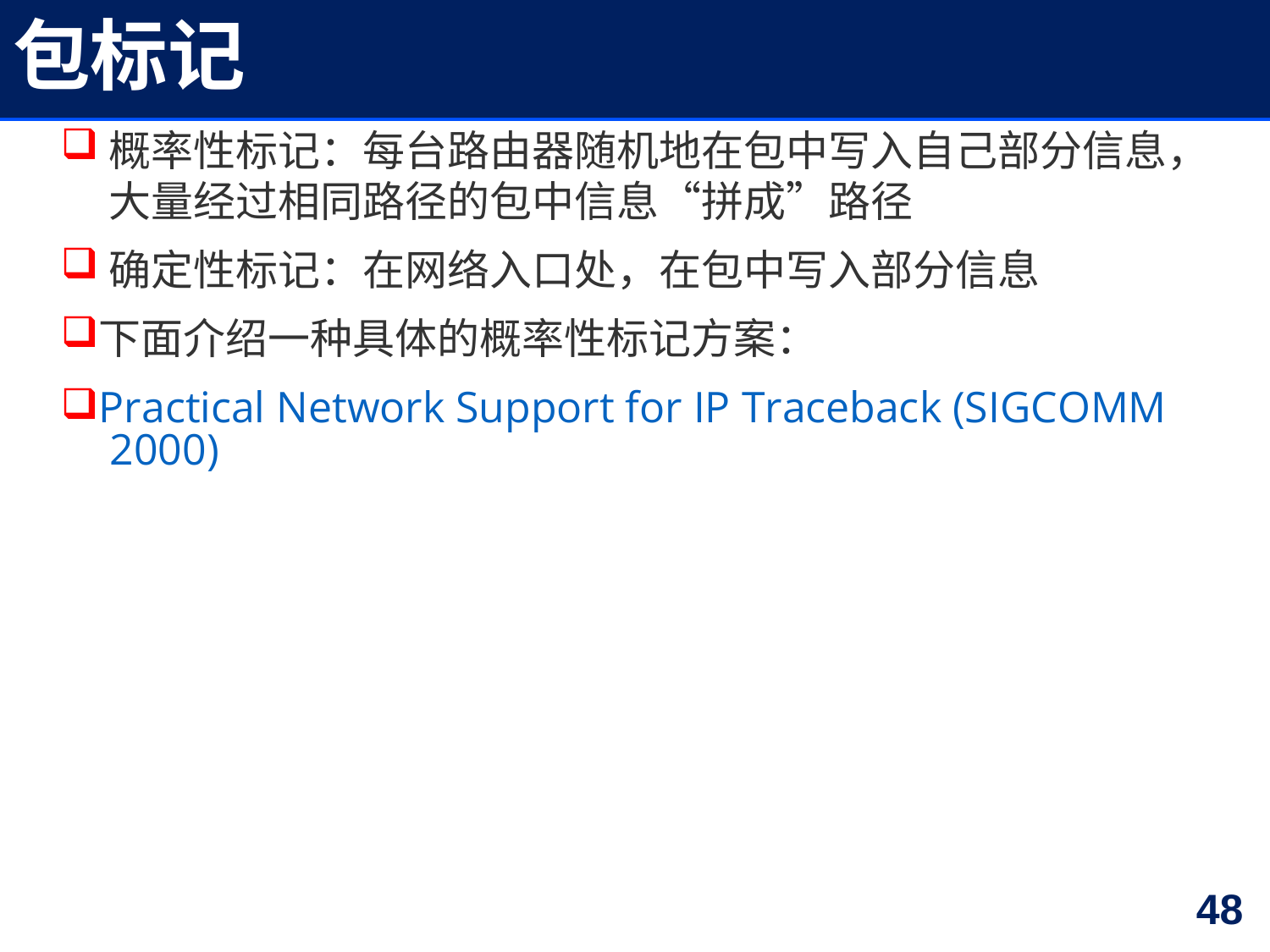

# 包标记
概率性标记：每台路由器随机地在包中写入自己部分信息，大量经过相同路径的包中信息“拼成”路径
确定性标记：在网络入口处，在包中写入部分信息
下面介绍一种具体的概率性标记方案：
Practical Network Support for IP Traceback (SIGCOMM 2000)

48